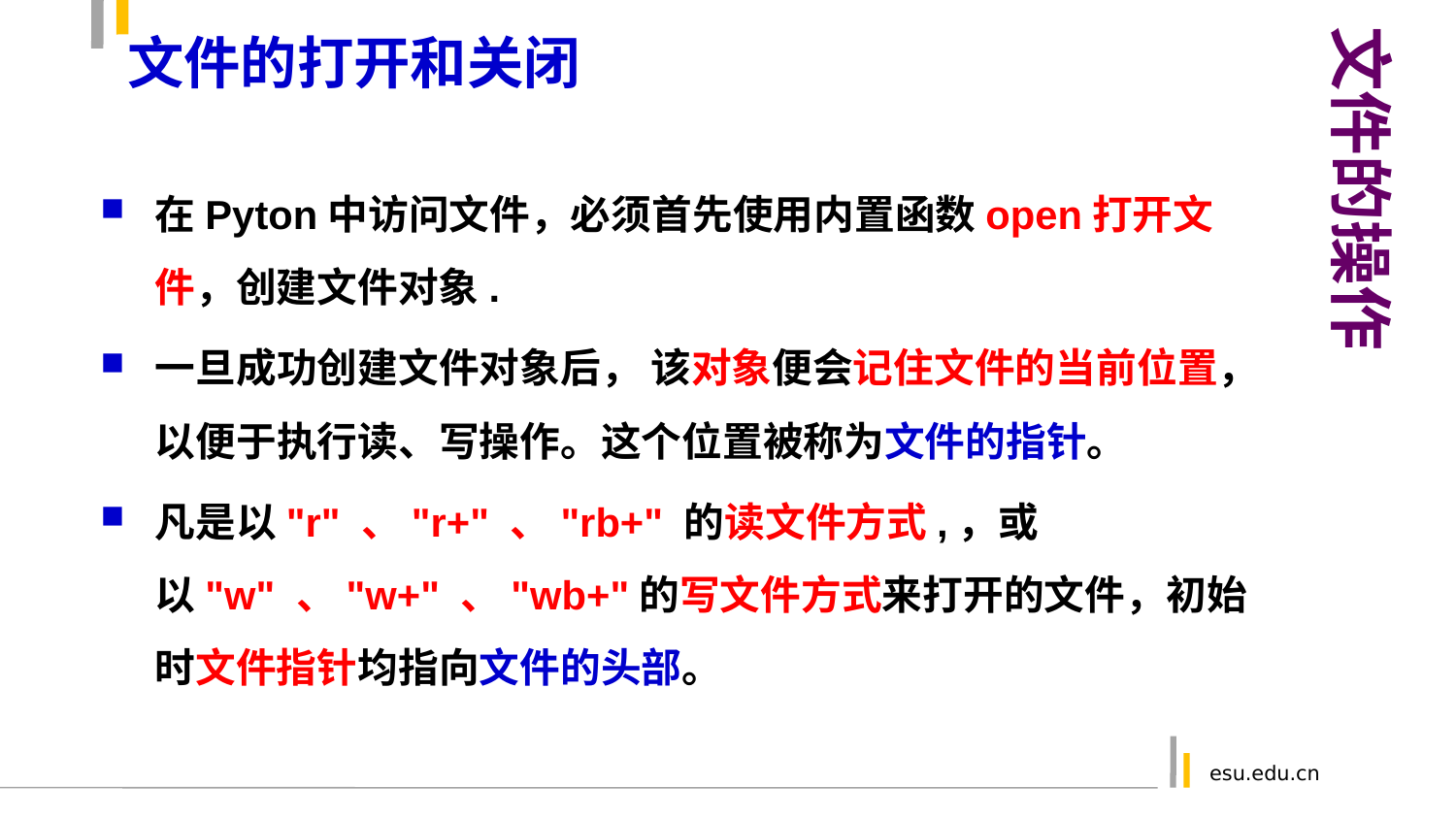

文件的操作
# 文件的打开和关闭
在Pyton中访问文件，必须首先使用内置函数open打开文件，创建文件对象.
一旦成功创建文件对象后， 该对象便会记住文件的当前位置，以便于执行读、写操作。这个位置被称为文件的指针。
凡是以"r" 、"r+" 、"rb+" 的读文件方式,，或以"w" 、"w+" 、"wb+"的写文件方式来打开的文件，初始时文件指针均指向文件的头部。